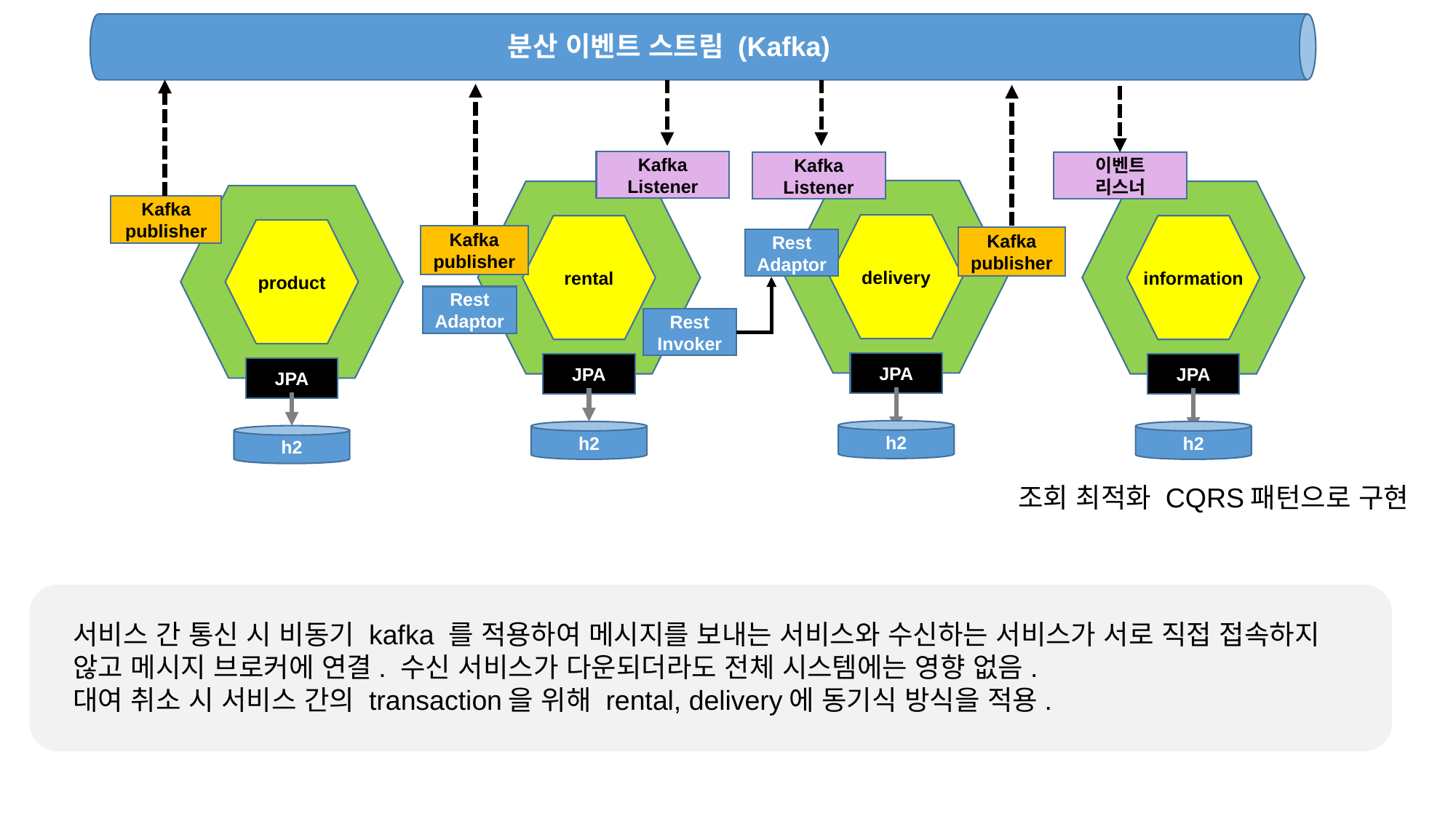

분산 이벤트 스트림 (Kafka)
Kafka Listener
Kafka Listener

delivery
JPA
h2
Kafka publisher
이벤트
리스너

information
JPA
h2

rental
JPA
h2

product
JPA
h2
Kafka publisher
Kafka publisher
Rest Adaptor
Rest Adaptor
Rest Invoker
조회 최적화 CQRS패턴으로 구현

서비스 간 통신 시 비동기 kafka 를 적용하여 메시지를 보내는 서비스와 수신하는 서비스가 서로 직접 접속하지 않고 메시지 브로커에 연결. 수신 서비스가 다운되더라도 전체 시스템에는 영향 없음.
대여 취소 시 서비스 간의 transaction을 위해 rental, delivery에 동기식 방식을 적용.